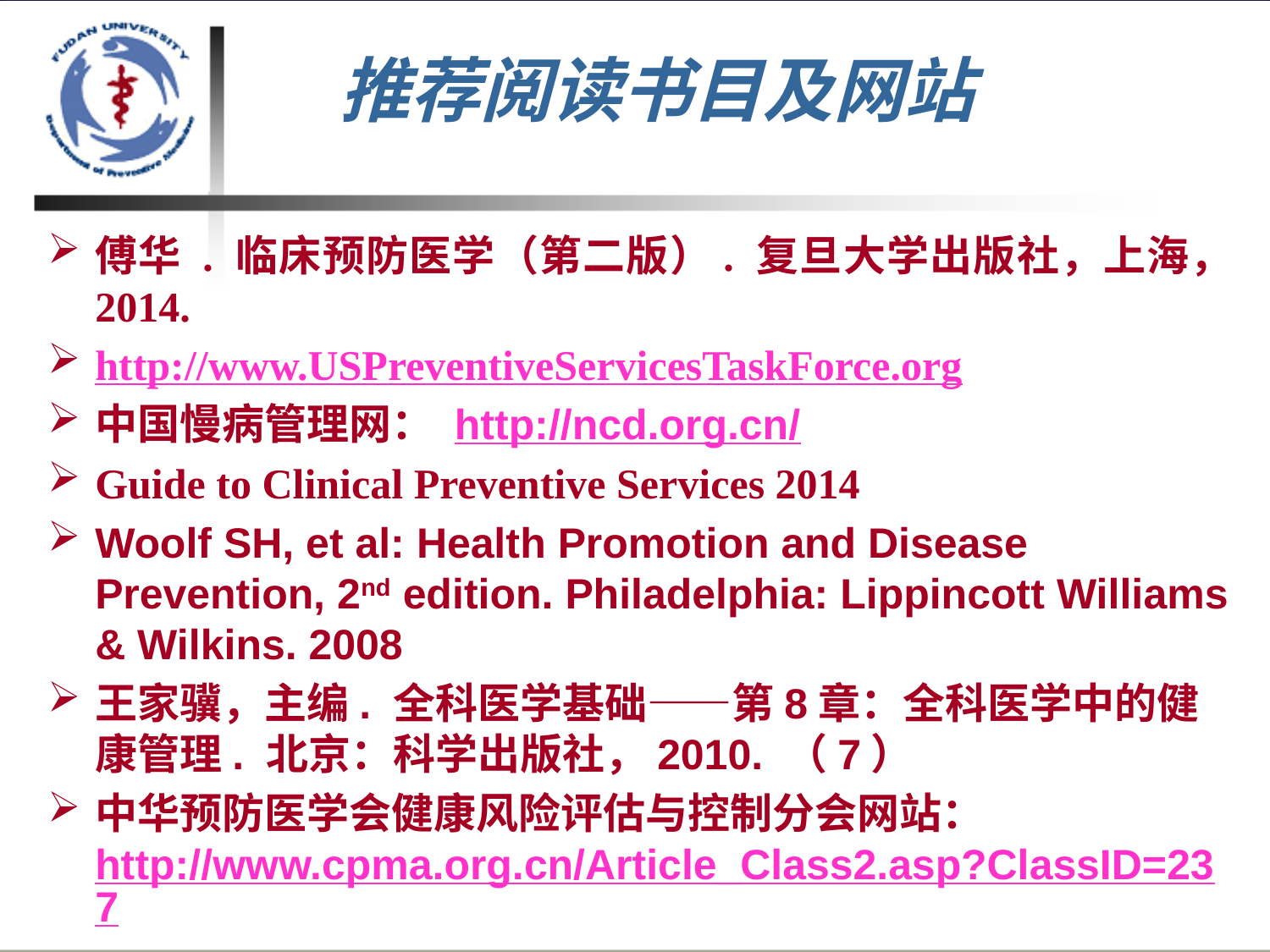

# 推荐阅读书目及网站
傅华 . 临床预防医学（第二版）. 复旦大学出版社，上海， 2014.
http://www.USPreventiveServicesTaskForce.org
中国慢病管理网： http://ncd.org.cn/
Guide to Clinical Preventive Services 2014
Woolf SH, et al: Health Promotion and Disease Prevention, 2nd edition. Philadelphia: Lippincott Williams & Wilkins. 2008
王家骥，主编. 全科医学基础——第8章：全科医学中的健康管理. 北京：科学出版社，2010. （7）
中华预防医学会健康风险评估与控制分会网站：http://www.cpma.org.cn/Article_Class2.asp?ClassID=237